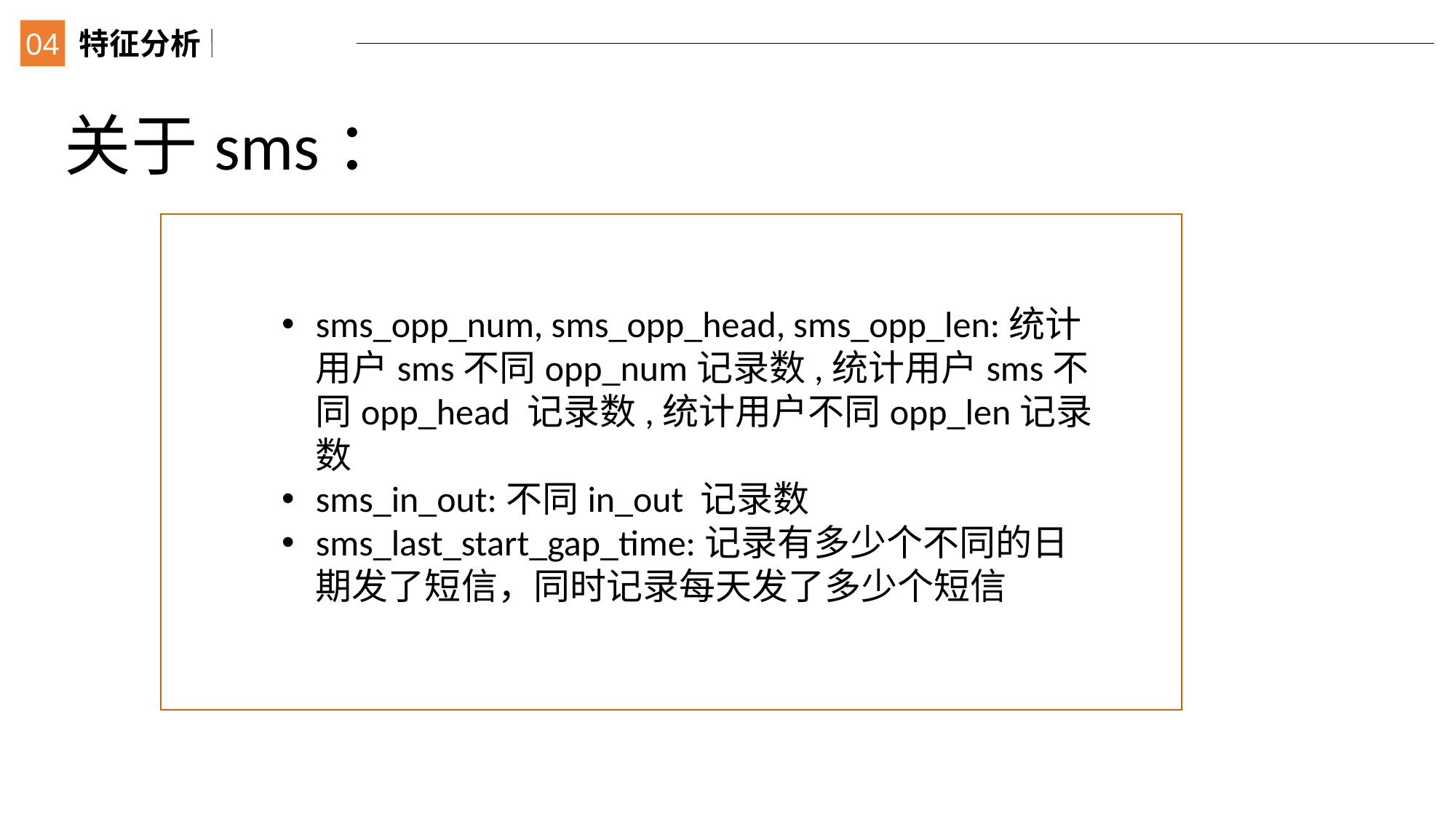

04
特征分析

关于sms：

sms_opp_num, sms_opp_head, sms_opp_len:统计用户sms不同opp_num记录数,统计用户sms不同opp_head 记录数,统计用户不同opp_len记录数
sms_in_out:不同in_out 记录数
sms_last_start_gap_time:记录有多少个不同的日期发了短信，同时记录每天发了多少个短信